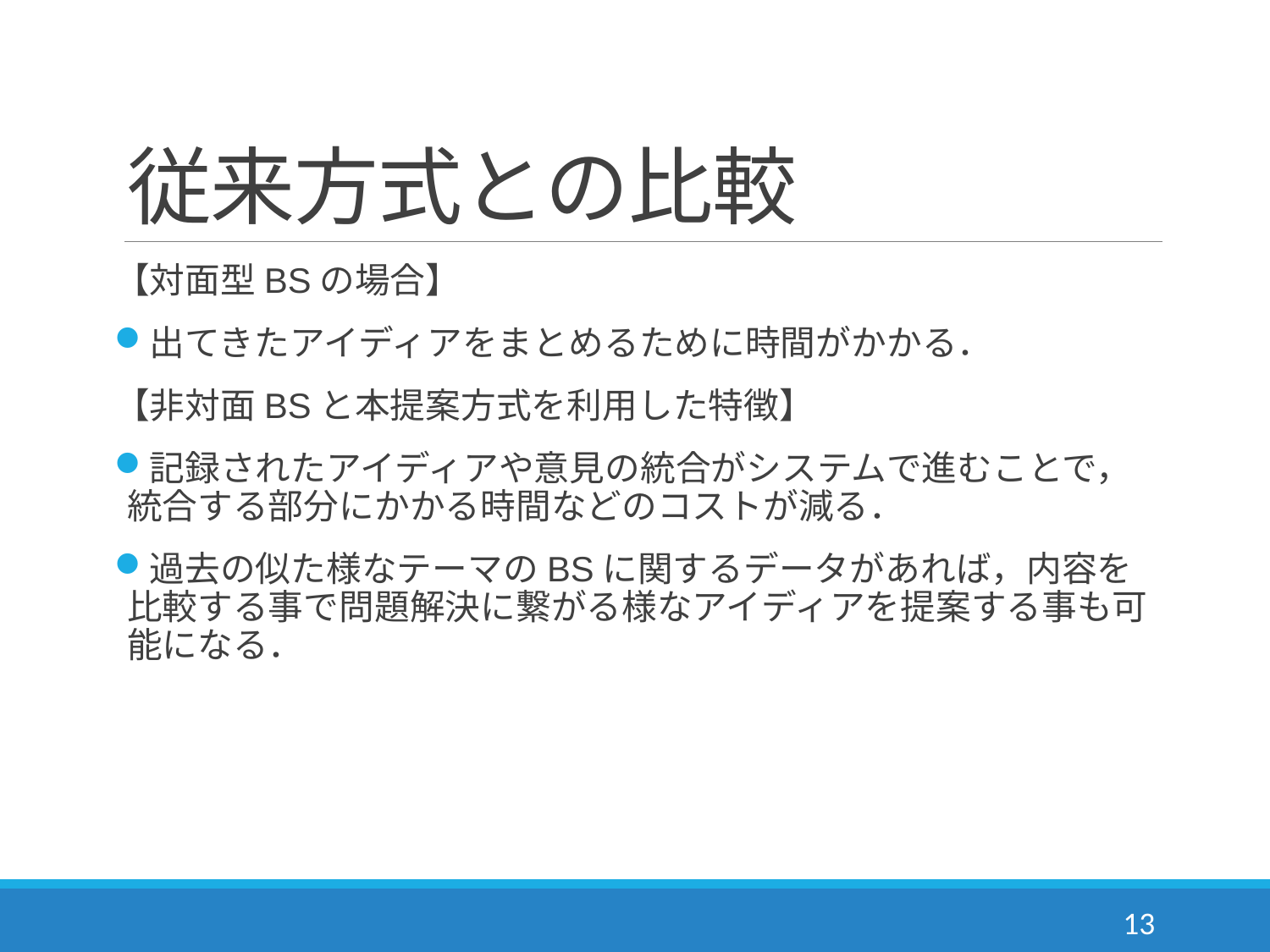

# 従来方式との比較
【対面型BSの場合】
出てきたアイディアをまとめるために時間がかかる．
【非対面BSと本提案方式を利用した特徴】
記録されたアイディアや意見の統合がシステムで進むことで，統合する部分にかかる時間などのコストが減る．
過去の似た様なテーマのBSに関するデータがあれば，内容を比較する事で問題解決に繋がる様なアイディアを提案する事も可能になる．
13